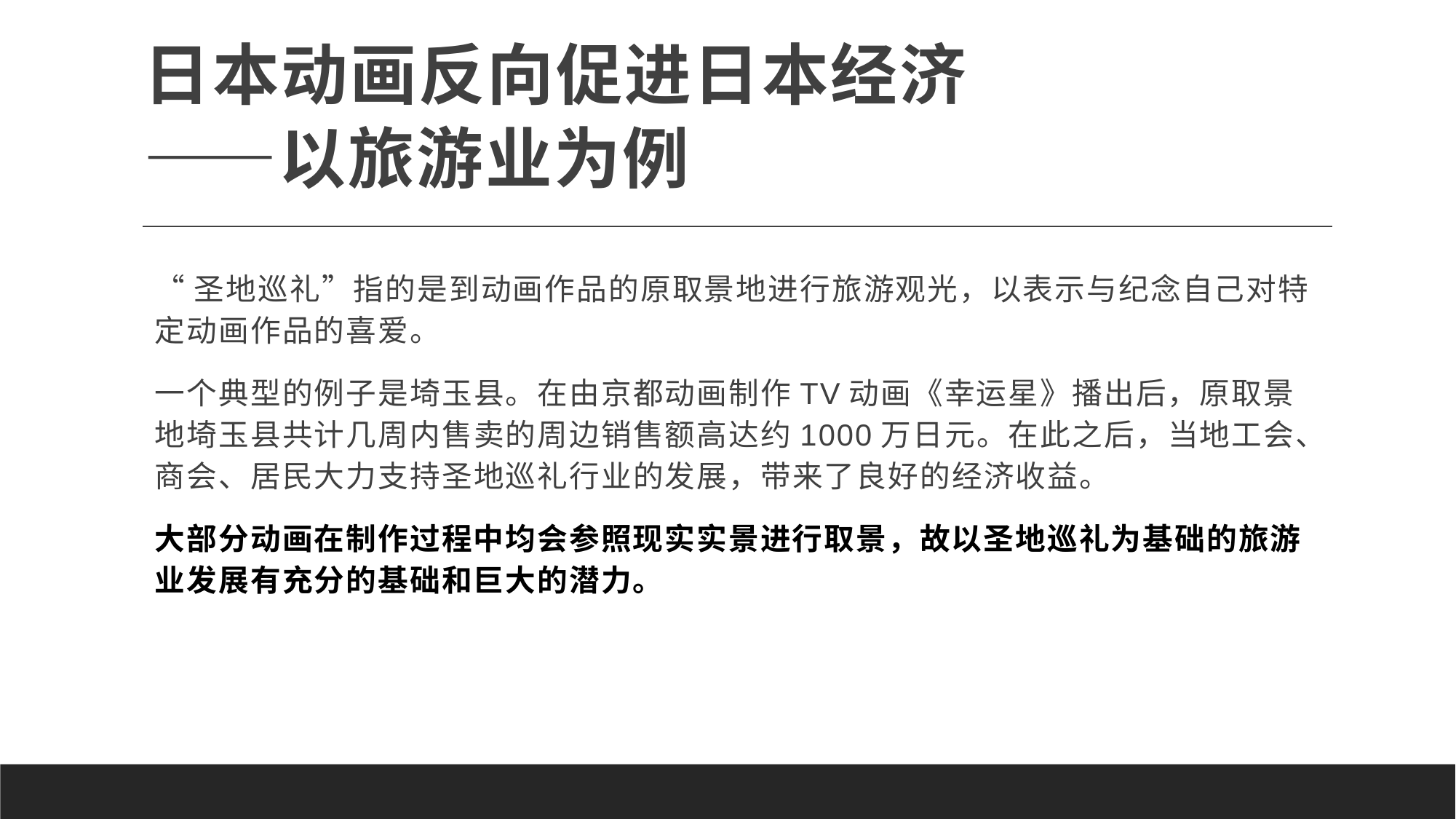

# 日本动画反向促进日本经济 ——以旅游业为例
“圣地巡礼”指的是到动画作品的原取景地进行旅游观光，以表示与纪念自己对特定动画作品的喜爱。
一个典型的例子是埼玉县。在由京都动画制作TV动画《幸运星》播出后，原取景地埼玉县共计几周内售卖的周边销售额高达约1000万日元。在此之后，当地工会、商会、居民大力支持圣地巡礼行业的发展，带来了良好的经济收益。
大部分动画在制作过程中均会参照现实实景进行取景，故以圣地巡礼为基础的旅游业发展有充分的基础和巨大的潜力。